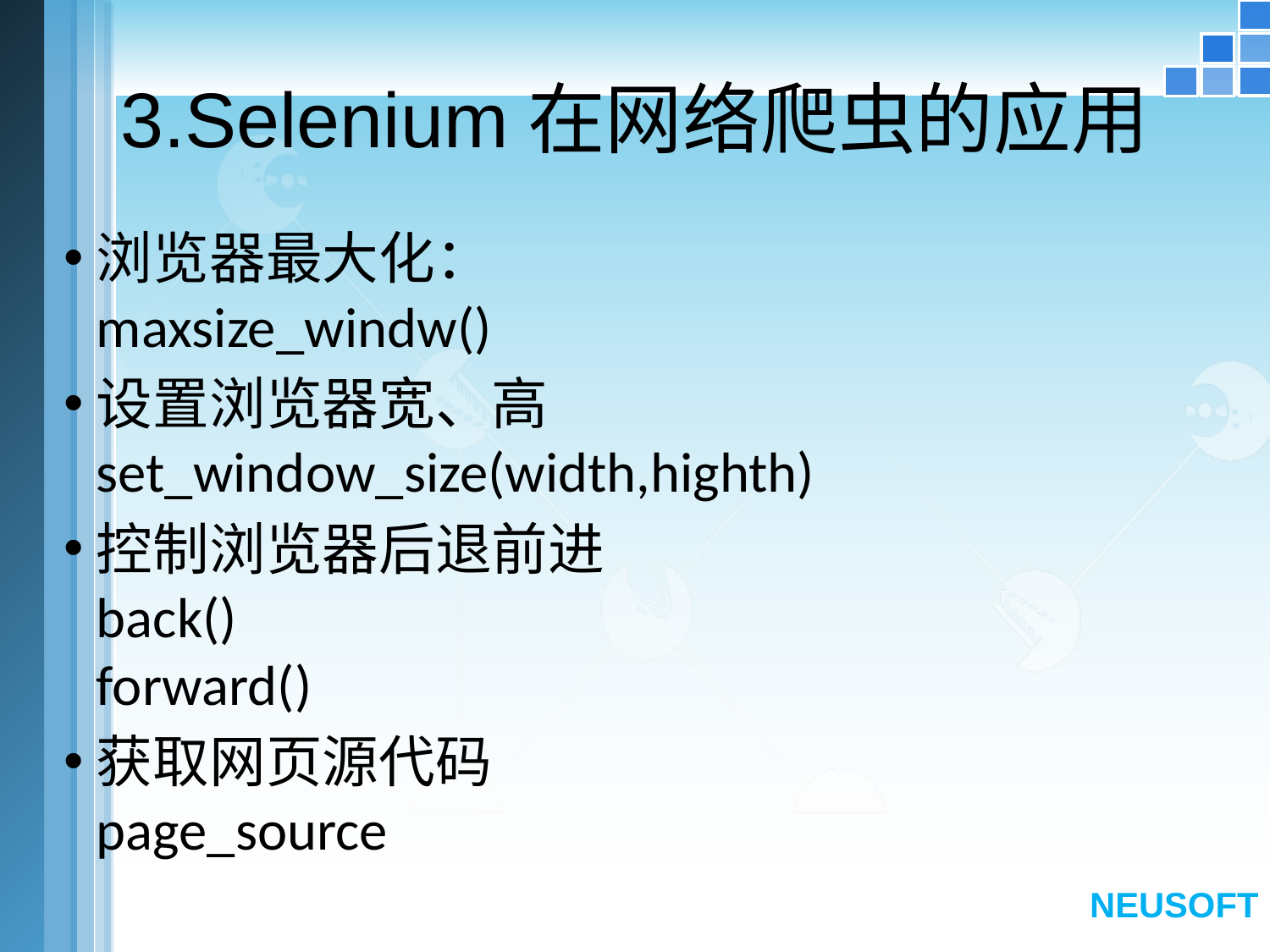

# 3.Selenium在网络爬虫的应用
浏览器最大化：
maxsize_windw()
设置浏览器宽、高
set_window_size(width,highth)
控制浏览器后退前进
back()
forward()
获取网页源代码
page_source